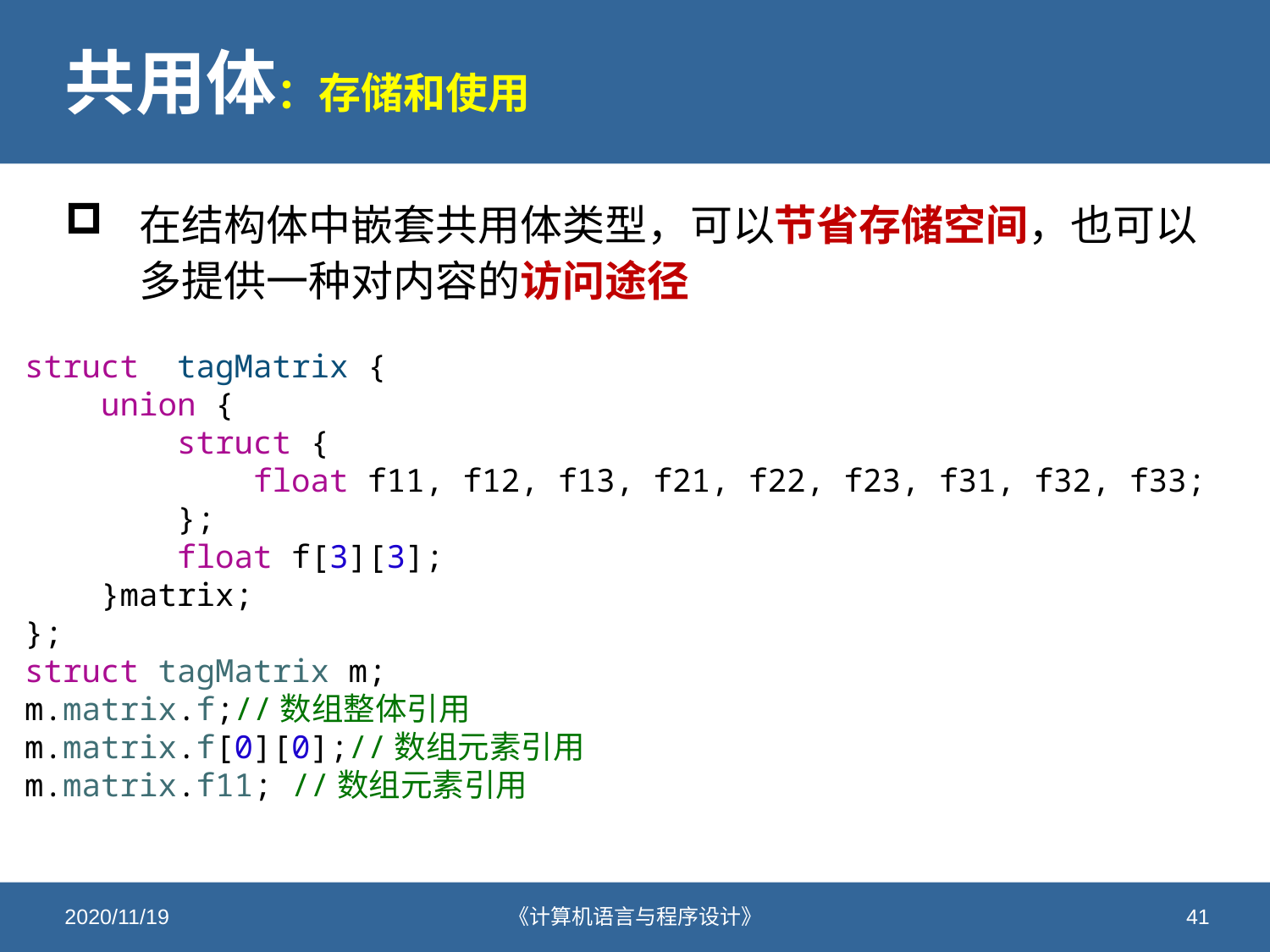

# 共用体：存储和使用
在结构体中嵌套共用体类型，可以节省存储空间，也可以多提供一种对内容的访问途径
struct  tagMatrix {
    union {
        struct {
            float f11, f12, f13, f21, f22, f23, f31, f32, f33;
        };
        float f[3][3];
    }matrix;
};
struct tagMatrix m;
m.matrix.f;//数组整体引用
m.matrix.f[0][0];//数组元素引用
m.matrix.f11; //数组元素引用
2020/11/19
《计算机语言与程序设计》
41